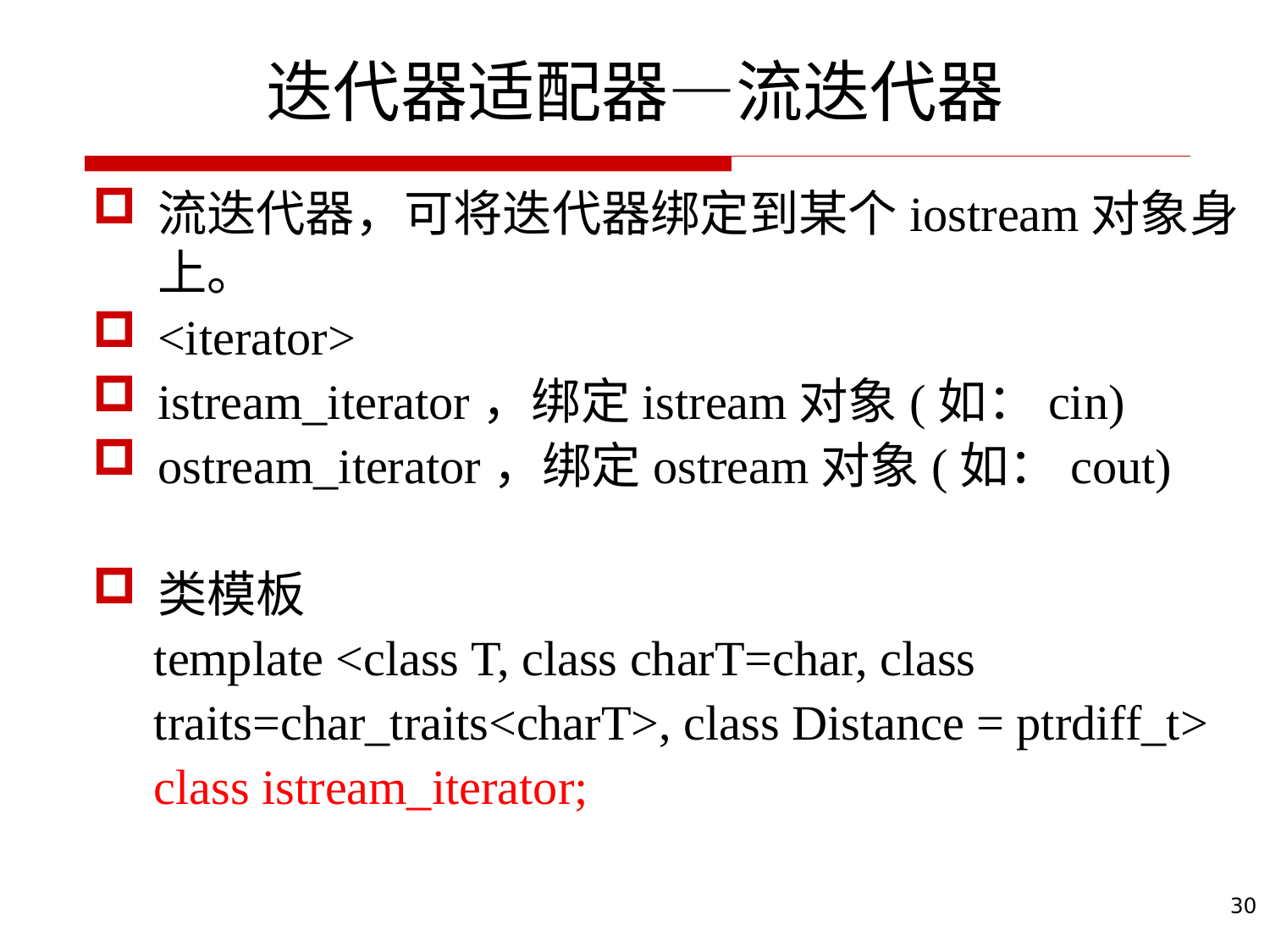

# 迭代器适配器—流迭代器
流迭代器，可将迭代器绑定到某个iostream对象身上。
<iterator>
istream_iterator，绑定istream对象(如：cin)
ostream_iterator，绑定ostream对象(如：cout)

类模板
     template <class T, class charT=char, class
     traits=char_traits<charT>, class Distance = ptrdiff_t>
     class istream_iterator;

30